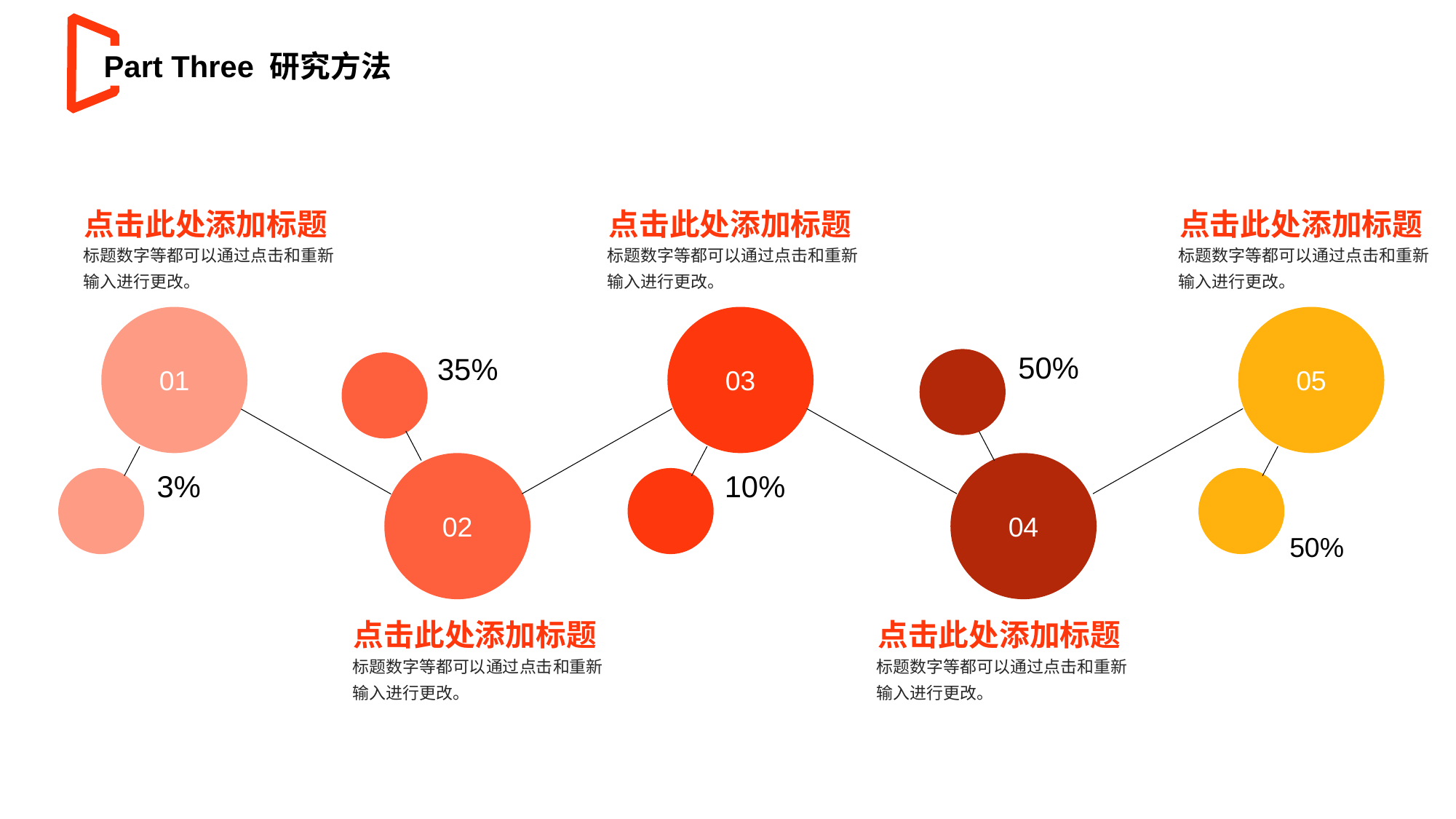

Part Three 研究方法
点击此处添加标题
标题数字等都可以通过点击和重新输入进行更改。
点击此处添加标题
标题数字等都可以通过点击和重新输入进行更改。
点击此处添加标题
标题数字等都可以通过点击和重新输入进行更改。
05
01
03
50%

35%

02
04
3%
10%

50%
点击此处添加标题
标题数字等都可以通过点击和重新输入进行更改。
点击此处添加标题
标题数字等都可以通过点击和重新输入进行更改。